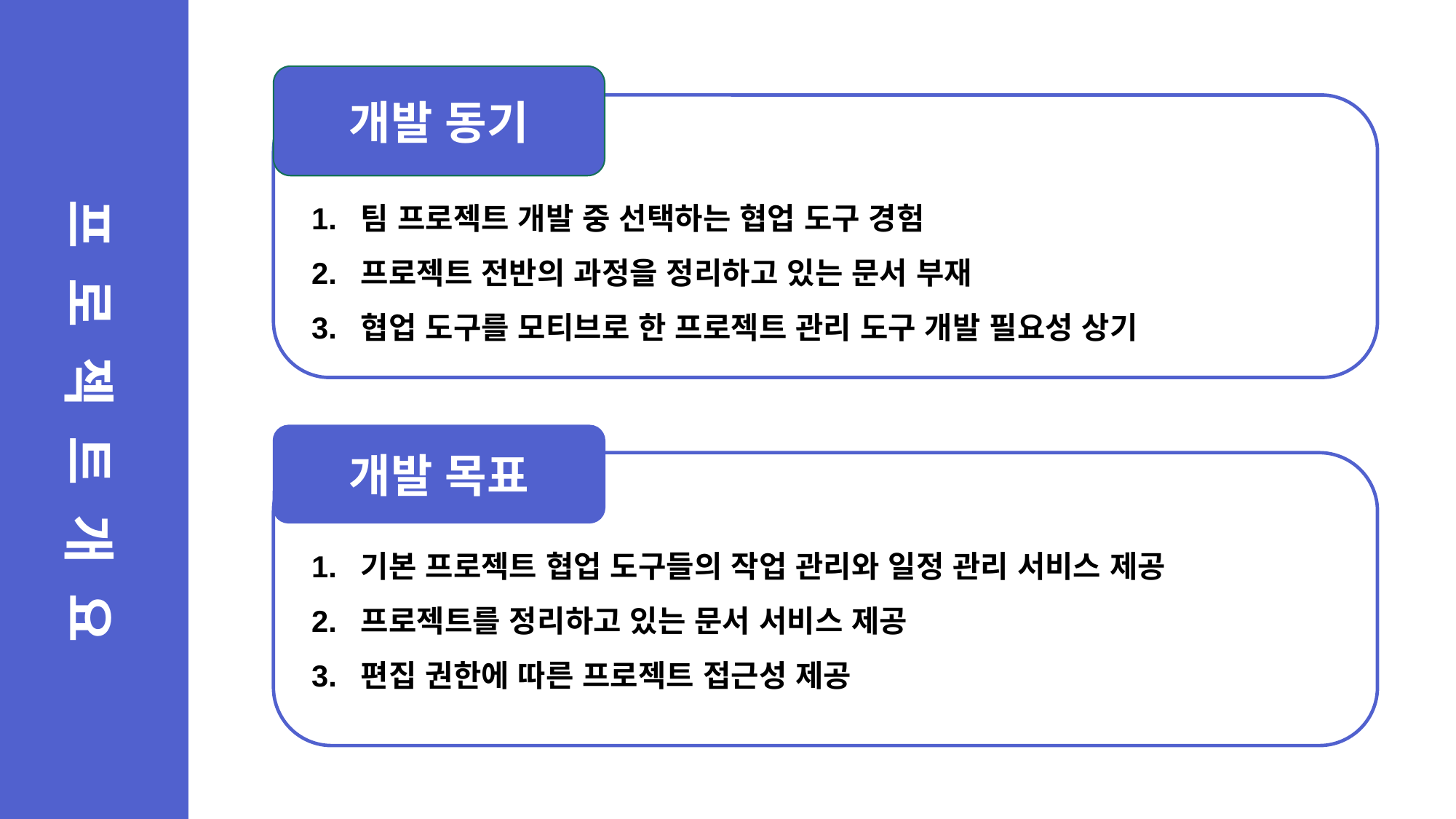

개발 동기

1.  팀 프로젝트 개발 중 선택하는 협업 도구 경험
2.  프로젝트 전반의 과정을 정리하고 있는 문서 부재
3.  협업 도구를 모티브로 한 프로젝트 관리 도구 개발 필요성 상기
프  로  젝  트  개  요
개발 목표

1.  기본 프로젝트 협업 도구들의 작업 관리와 일정 관리 서비스 제공
2.  프로젝트를 정리하고 있는 문서 서비스 제공
3.  편집 권한에 따른 프로젝트 접근성 제공